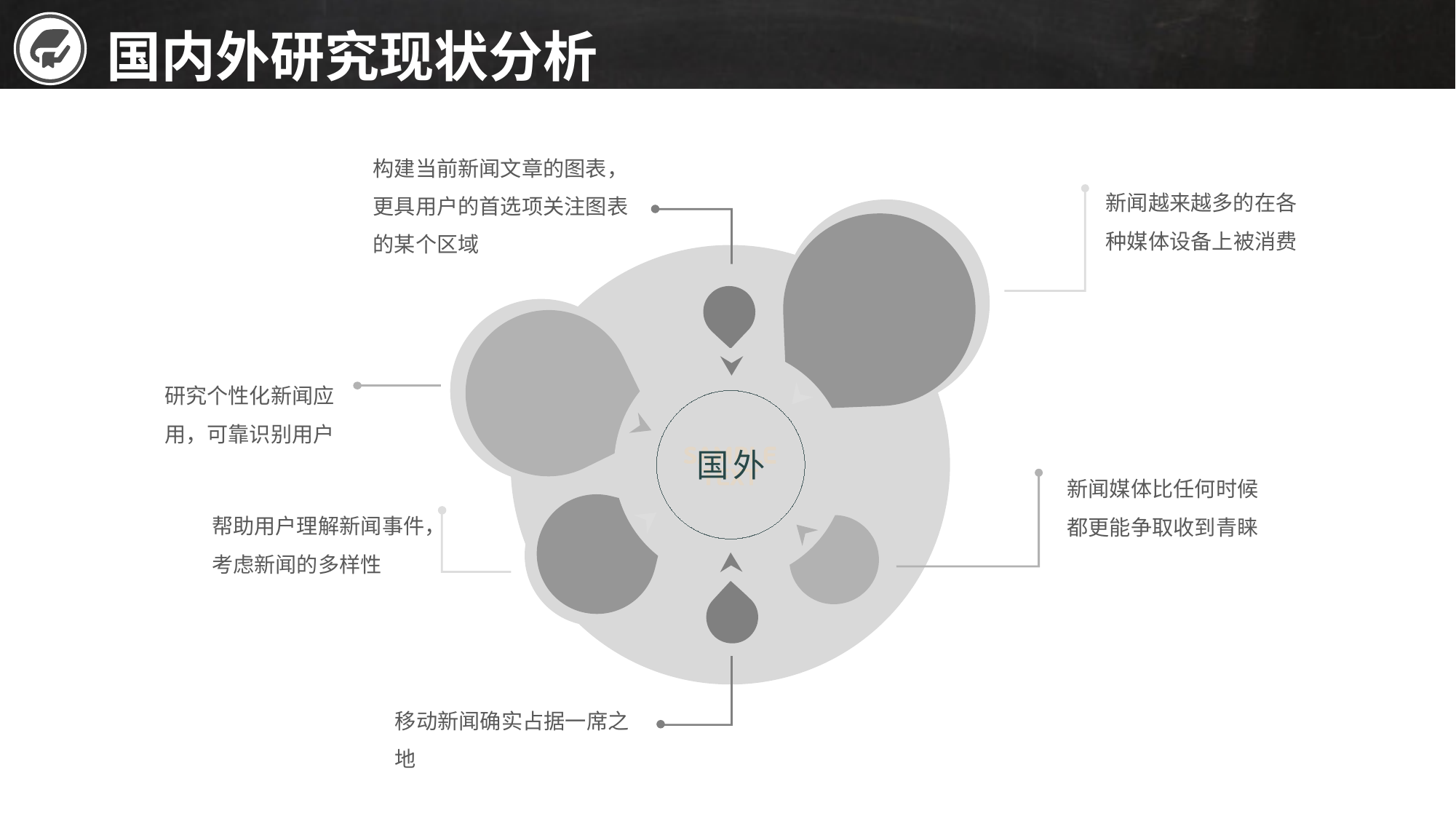

国内外研究现状分析

构建当前新闻文章的图表，更具用户的首选项关注图表的某个区域
新闻越来越多的在各种媒体设备上被消费

研究个性化新闻应用，可靠识别用户

国外

新闻媒体比任何时候都更能争取收到青睐

帮助用户理解新闻事件，考虑新闻的多样性

移动新闻确实占据一席之地